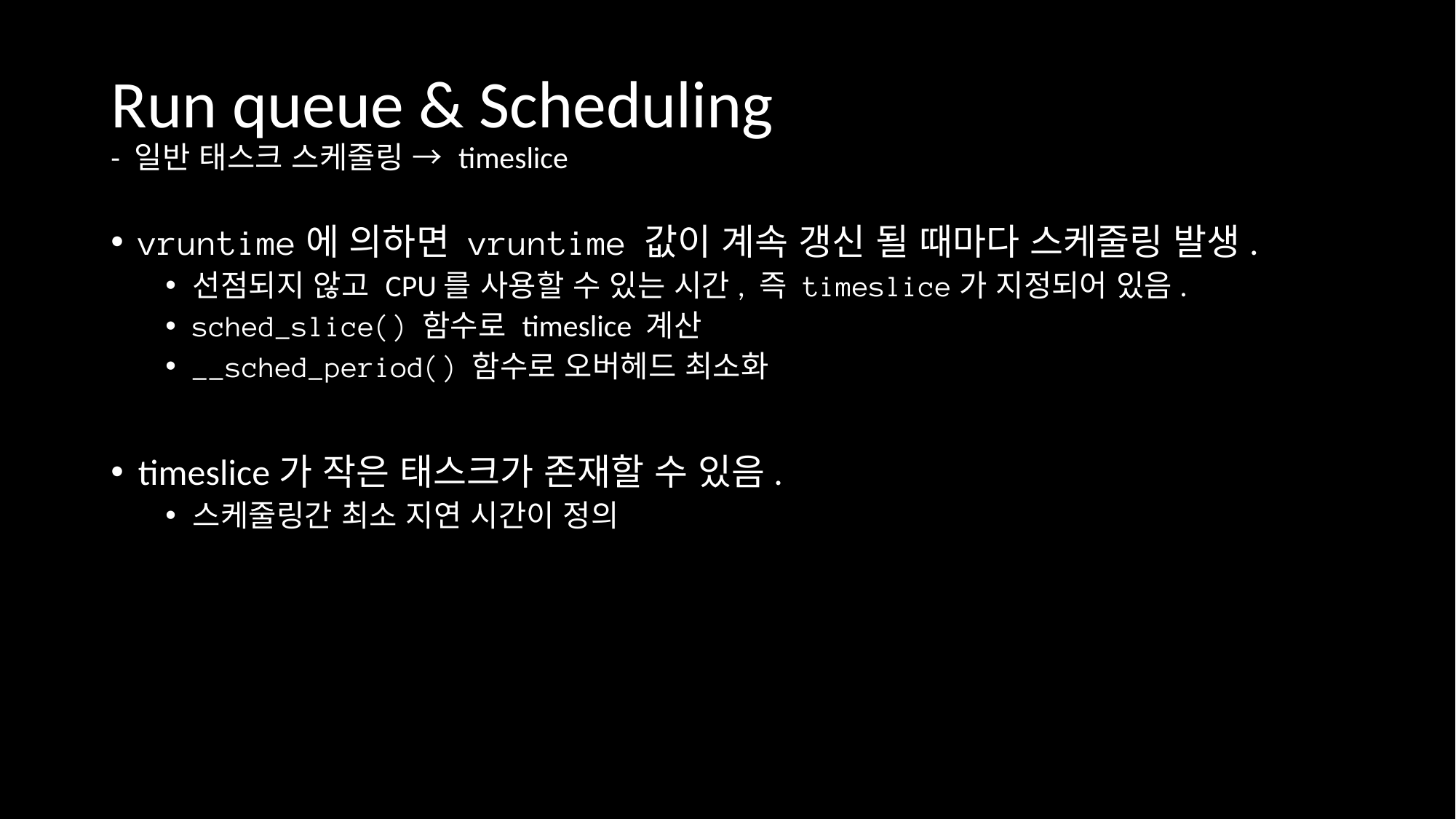

# Run queue & Scheduling - 일반 태스크 스케줄링 → timeslice
vruntime에 의하면 vruntime 값이 계속 갱신 될 때마다 스케줄링 발생.
선점되지 않고 CPU를 사용할 수 있는 시간, 즉 timeslice가 지정되어 있음.
sched_slice() 함수로 timeslice 계산
__sched_period() 함수로 오버헤드 최소화

timeslice가 작은 태스크가 존재할 수 있음.
스케줄링간 최소 지연 시간이 정의